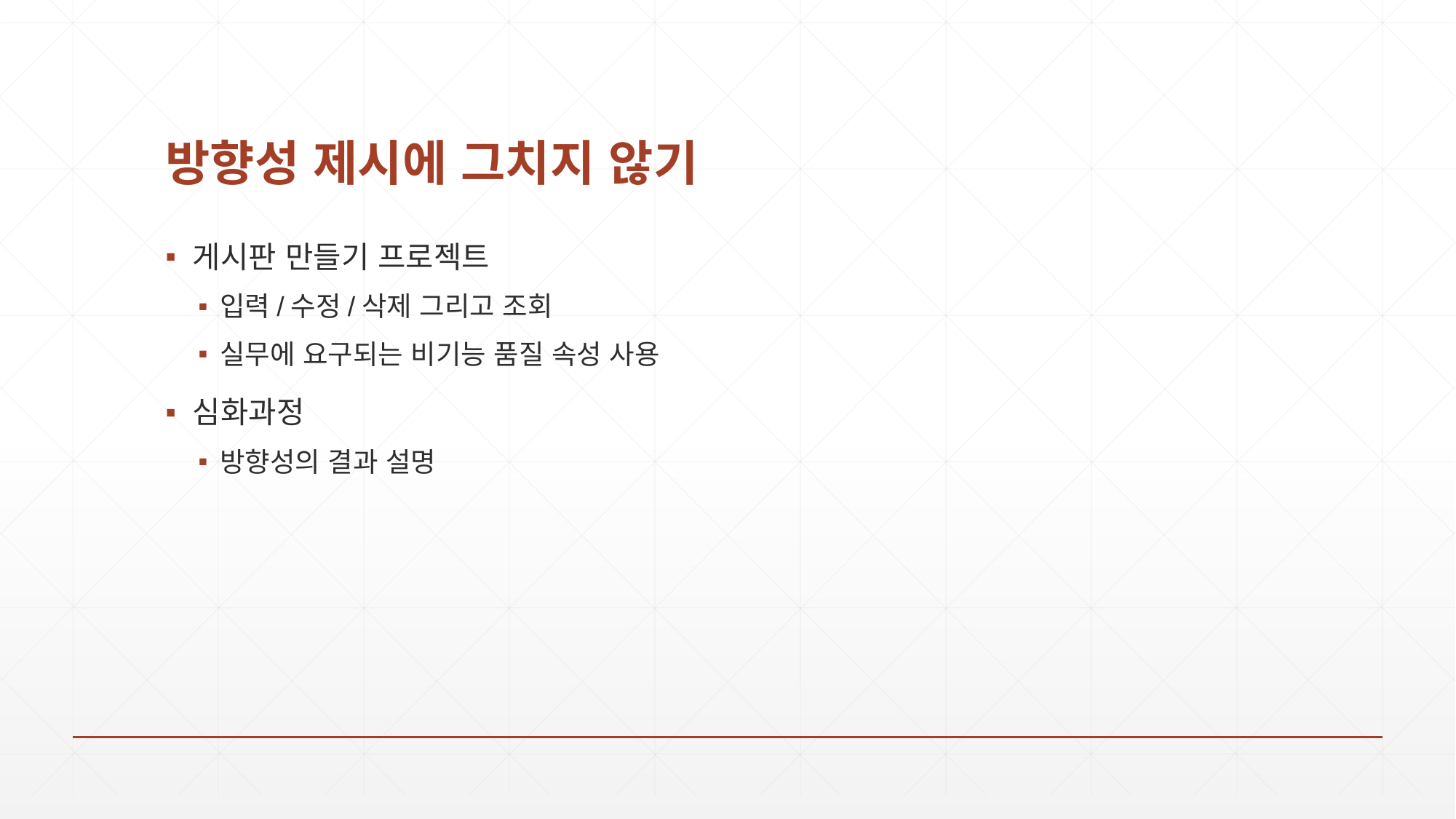

# 방향성 제시에 그치지 않기
게시판 만들기 프로젝트
입력/수정/삭제 그리고 조회
실무에 요구되는 비기능 품질 속성 사용
심화과정
방향성의 결과 설명